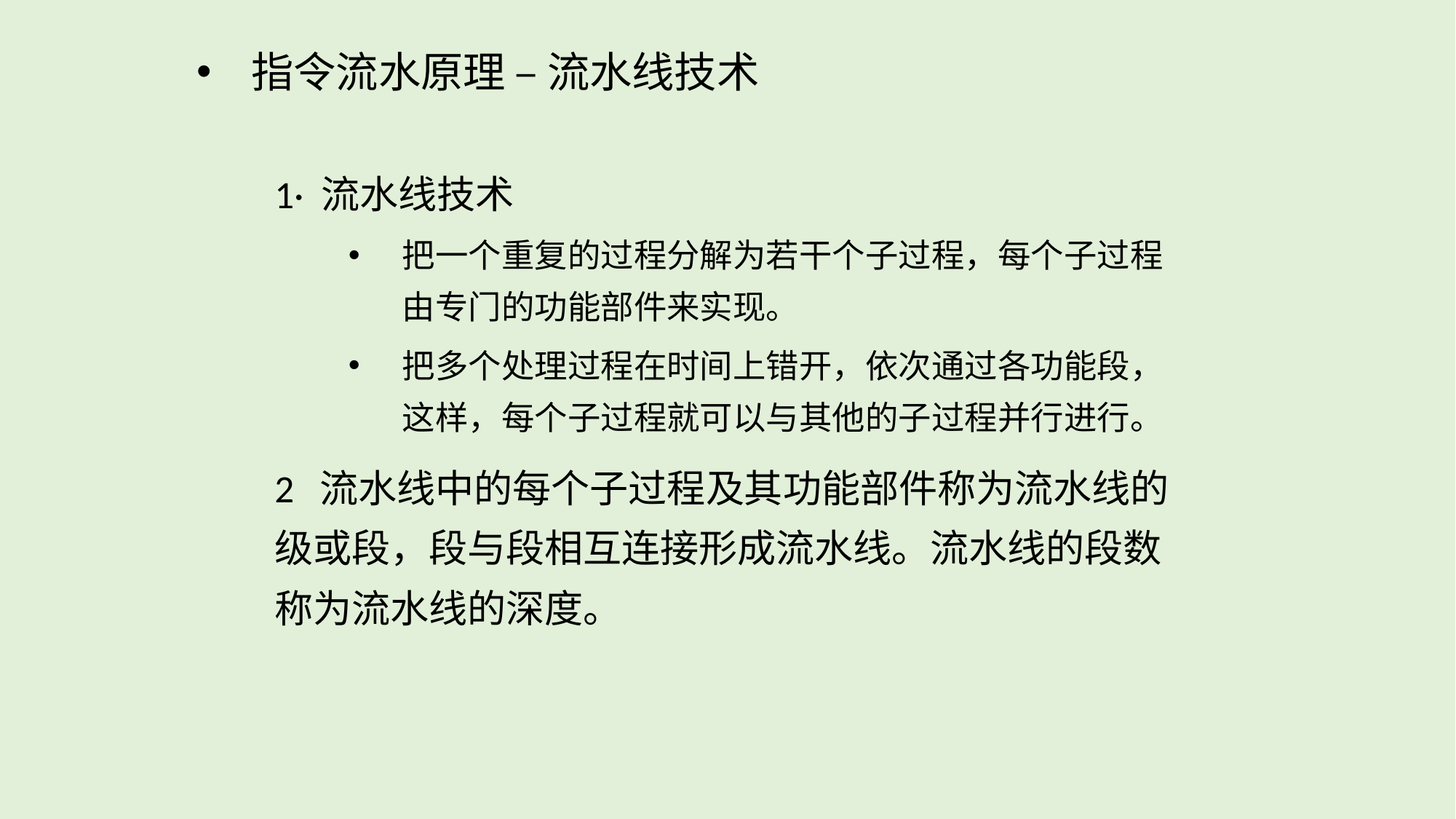

指令流水原理 – 流水线技术
1· 流水线技术
把一个重复的过程分解为若干个子过程，每个子过程由专门的功能部件来实现。
把多个处理过程在时间上错开，依次通过各功能段，这样，每个子过程就可以与其他的子过程并行进行。
2  流水线中的每个子过程及其功能部件称为流水线的级或段，段与段相互连接形成流水线。流水线的段数称为流水线的深度。